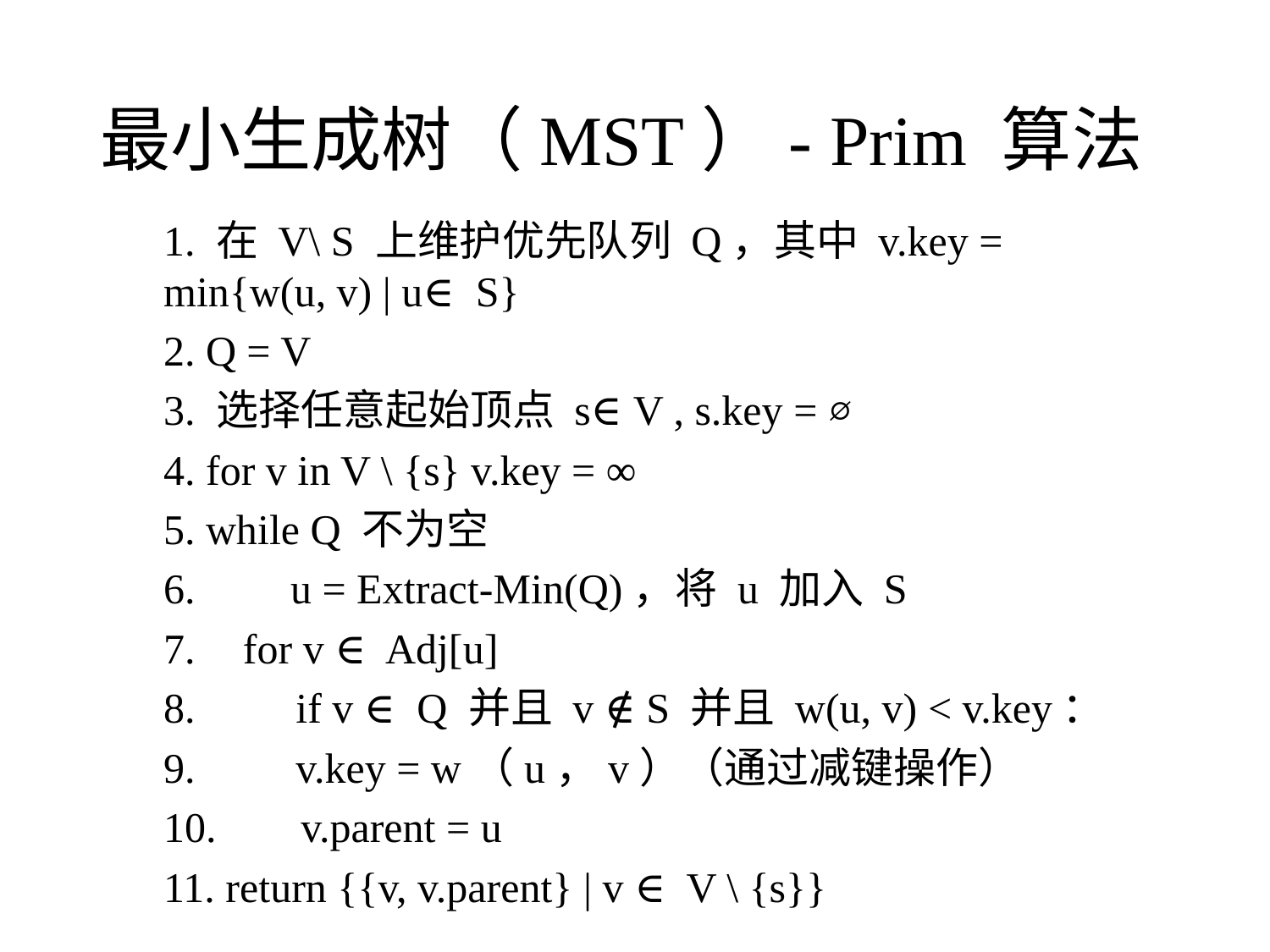

# 最小生成树（MST）- Prim 算法
1. 在 V\ S 上维护优先队列 Q，其中 v.key = min{w(u, v) | u∈ S}
2. Q = V
3. 选择任意起始顶点 s∈V , s.key = ∅
4. for v in V \ {s} v.key = ∞
5. while Q 不为空
6. 	u = Extract-Min(Q)，将 u 加入 S
   for v ∈ Adj[u]
        if v ∈ Q 并且 v ∉ S 并且 w(u, v) < v.key：
        v.key = w（u，v）（通过减键操作）
        v.parent = u
11. return {{v, v.parent} | v ∈ V \ {s}}